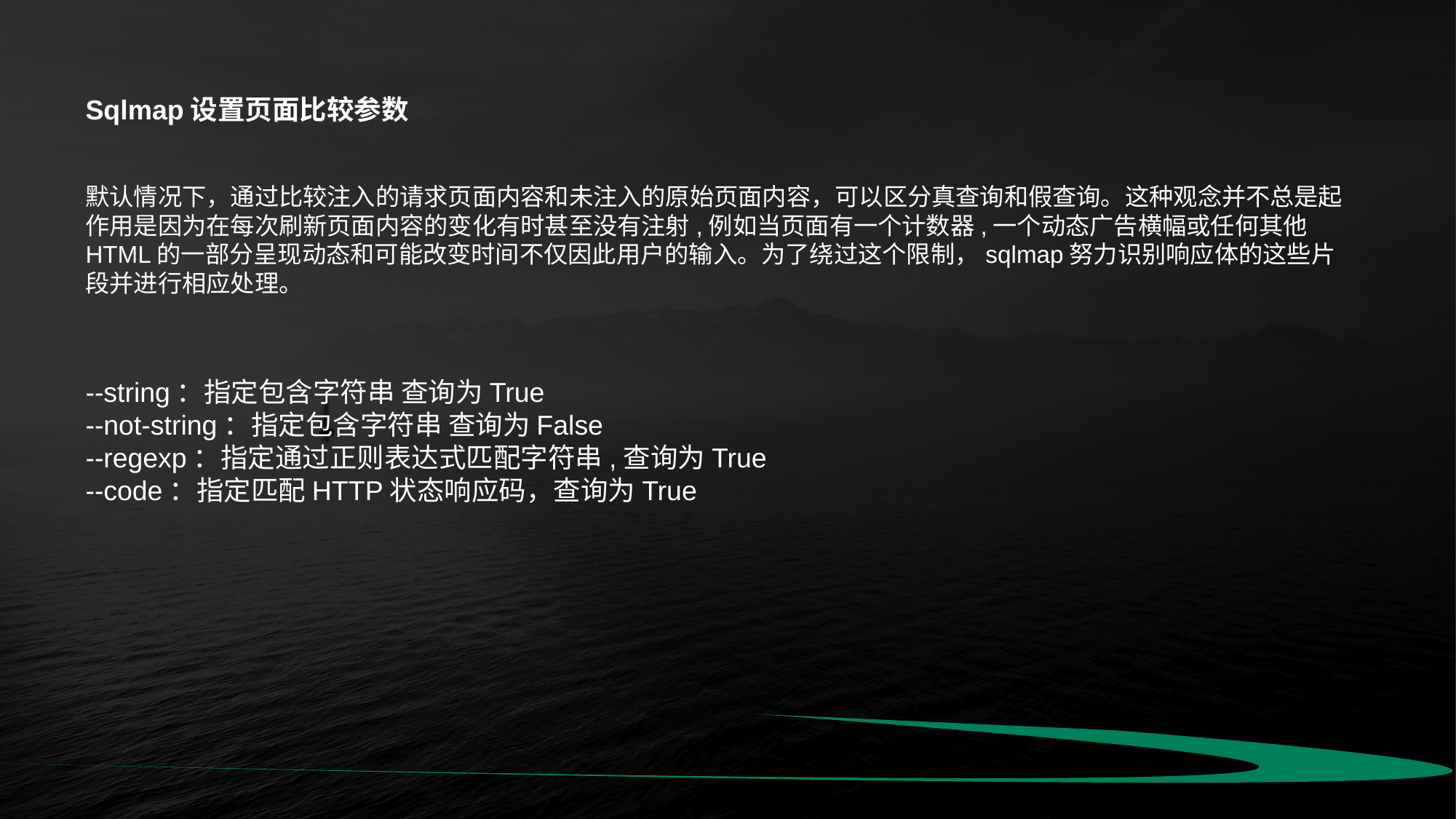

Sqlmap设置页面比较参数
默认情况下，通过比较注入的请求页面内容和未注入的原始页面内容，可以区分真查询和假查询。这种观念并不总是起作用是因为在每次刷新页面内容的变化有时甚至没有注射,例如当页面有一个计数器,一个动态广告横幅或任何其他HTML的一部分呈现动态和可能改变时间不仅因此用户的输入。为了绕过这个限制，sqlmap努力识别响应体的这些片段并进行相应处理。
--string：指定包含字符串 查询为True
--not-string：指定包含字符串 查询为False
--regexp：指定通过正则表达式匹配字符串,查询为True
--code：指定匹配HTTP状态响应码，查询为True